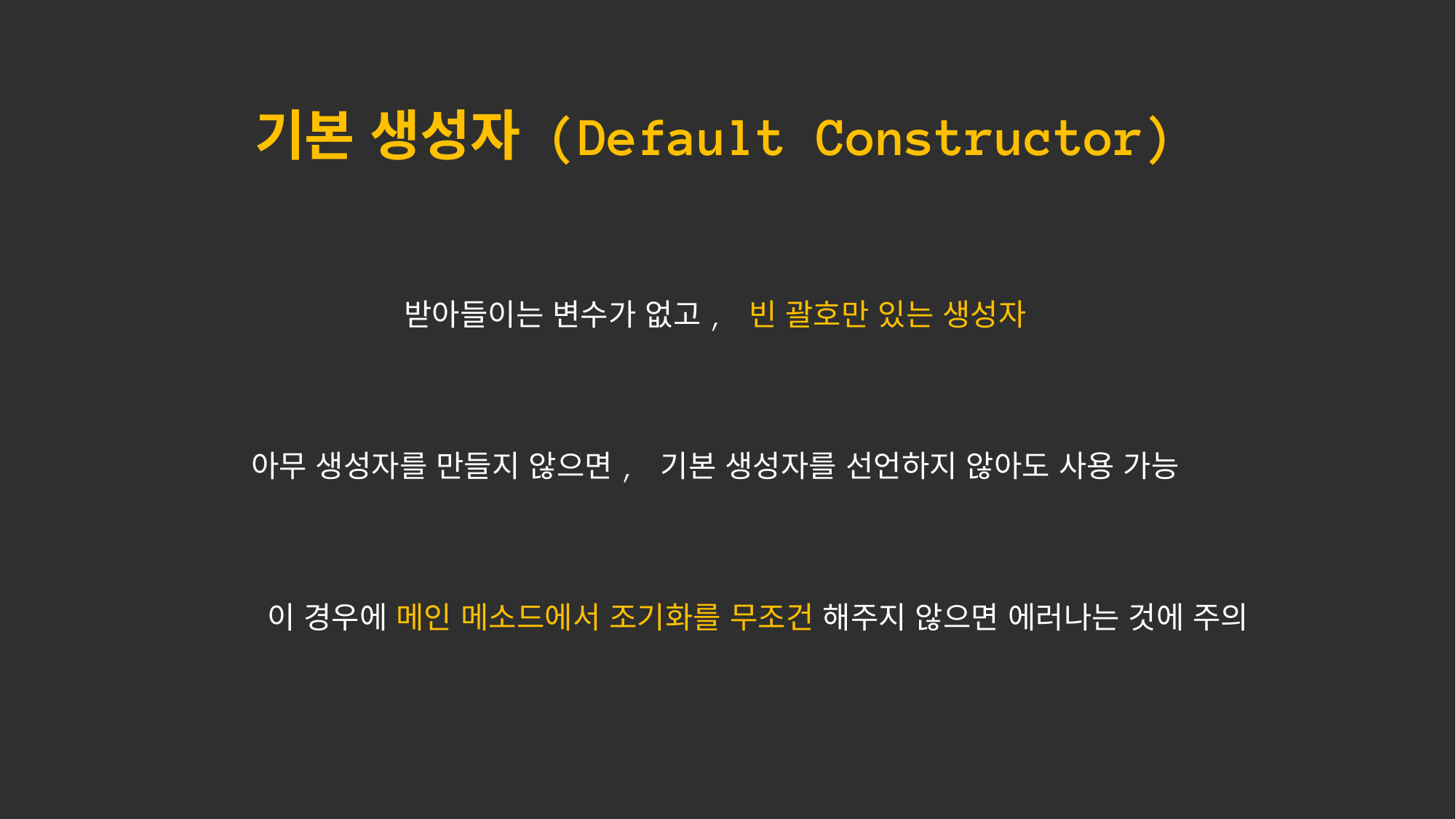

기본 생성자 (Default Constructor)
받아들이는 변수가 없고, 빈 괄호만 있는 생성자
아무 생성자를 만들지 않으면, 기본 생성자를 선언하지 않아도 사용 가능
이 경우에 메인 메소드에서 조기화를 무조건 해주지 않으면 에러나는 것에 주의